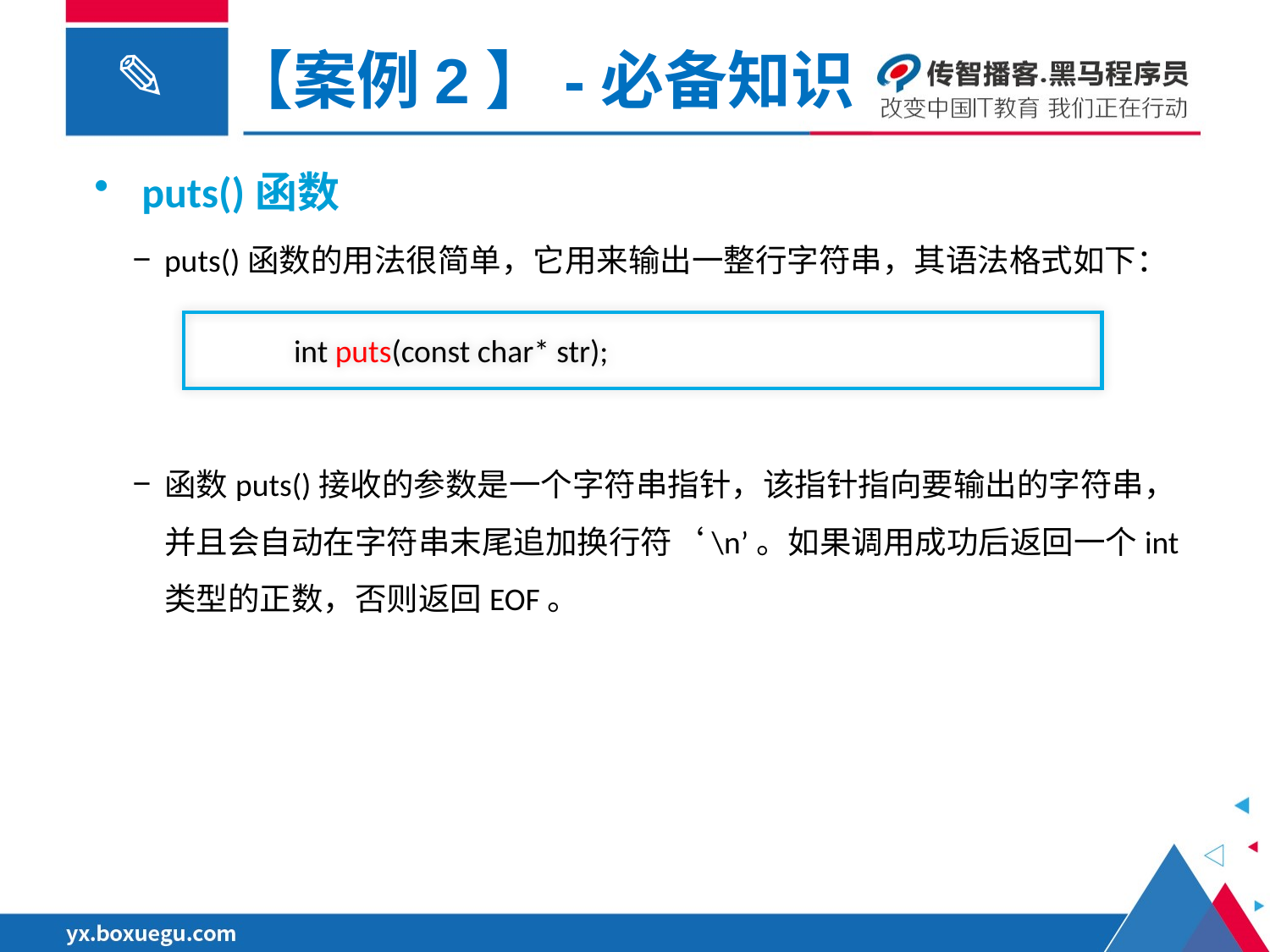

【案例2】-必备知识
puts()函数
puts()函数的用法很简单，它用来输出一整行字符串，其语法格式如下：

函数puts()接收的参数是一个字符串指针，该指针指向要输出的字符串，并且会自动在字符串末尾追加换行符‘\n’。如果调用成功后返回一个int类型的正数，否则返回EOF。
       int puts(const char* str);